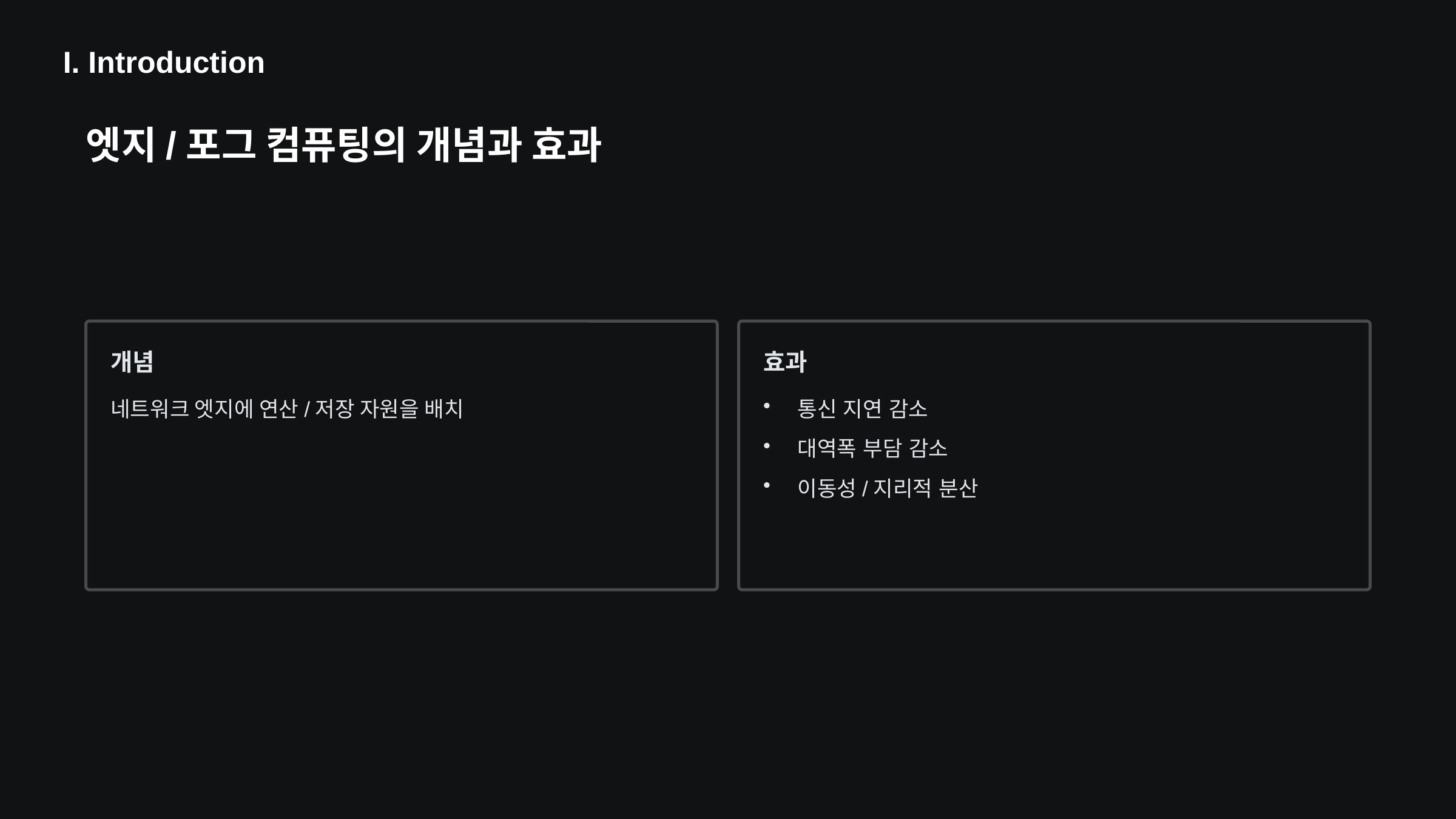

I. Introduction
엣지/포그 컴퓨팅의 개념과 효과

개념
효과
네트워크 엣지에 연산/저장 자원을 배치
통신 지연 감소
대역폭 부담 감소
이동성/지리적 분산